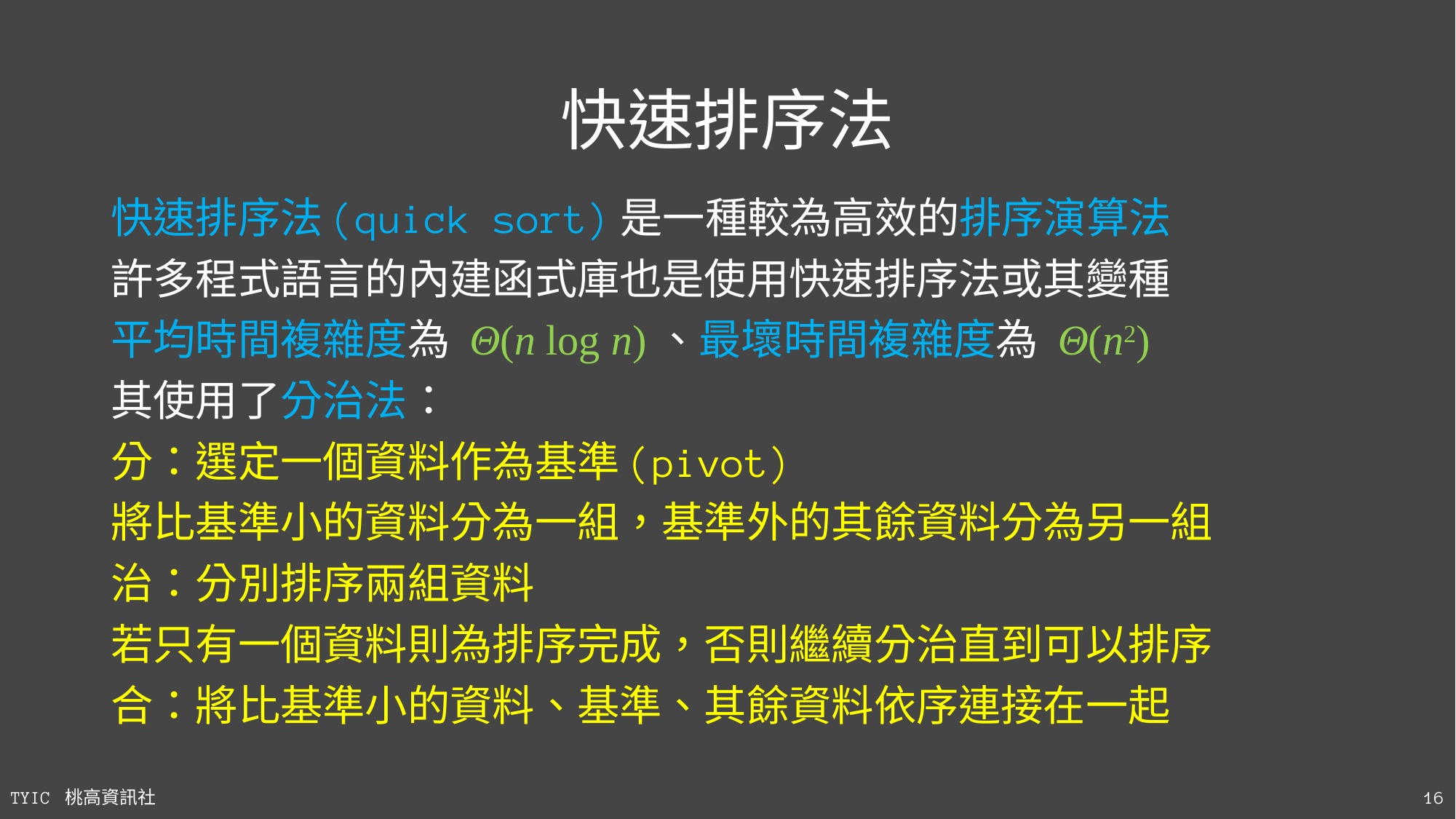

# 快速排序法
快速排序法(quick sort)是一種較為高效的排序演算法
許多程式語言的內建函式庫也是使用快速排序法或其變種
平均時間複雜度為 Θ(n log n)、最壞時間複雜度為 Θ(n2)
其使用了分治法：
分：選定一個資料作為基準(pivot)
將比基準小的資料分為一組，基準外的其餘資料分為另一組
治：分別排序兩組資料
若只有一個資料則為排序完成，否則繼續分治直到可以排序
合：將比基準小的資料、基準、其餘資料依序連接在一起